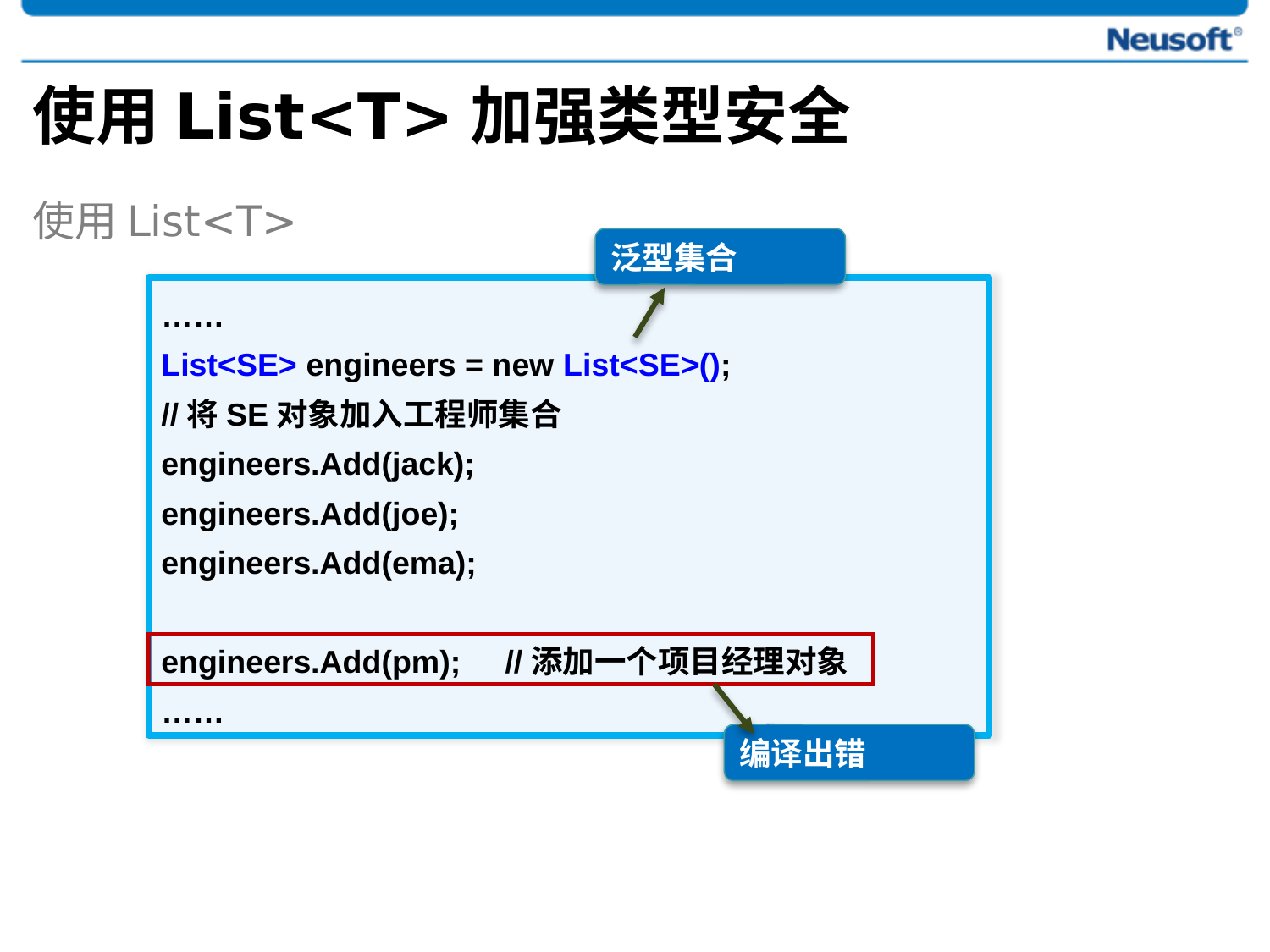

# 使用List<T>加强类型安全
使用List<T>
泛型集合
……
List<SE> engineers = new List<SE>();
//将SE对象加入工程师集合
engineers.Add(jack);
engineers.Add(joe);
engineers.Add(ema);

engineers.Add(pm);     //添加一个项目经理对象
……

编译出错